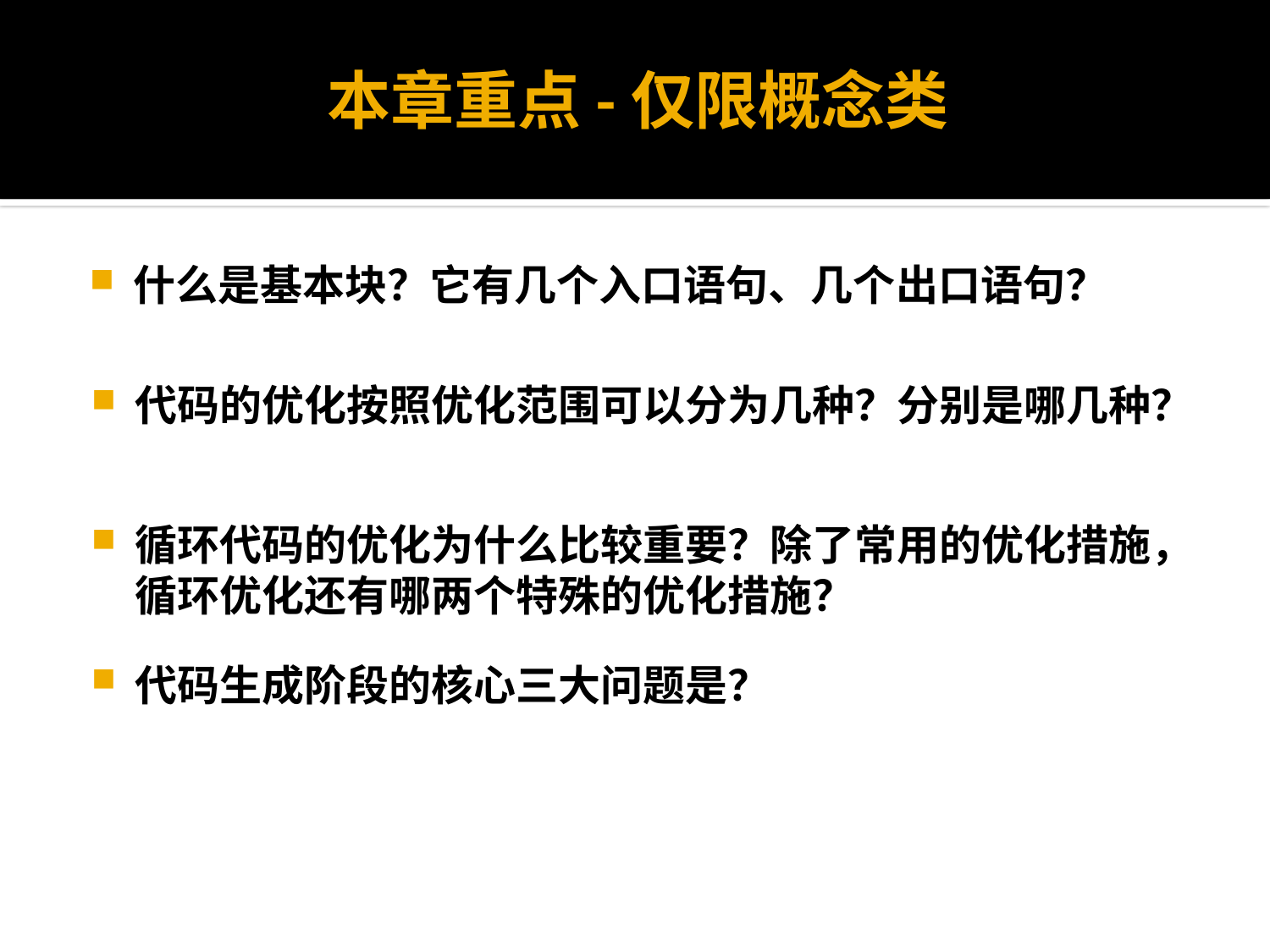

# 本章重点-仅限概念类
什么是基本块？它有几个入口语句、几个出口语句？
代码的优化按照优化范围可以分为几种？分别是哪几种？
循环代码的优化为什么比较重要？除了常用的优化措施，循环优化还有哪两个特殊的优化措施？
代码生成阶段的核心三大问题是？